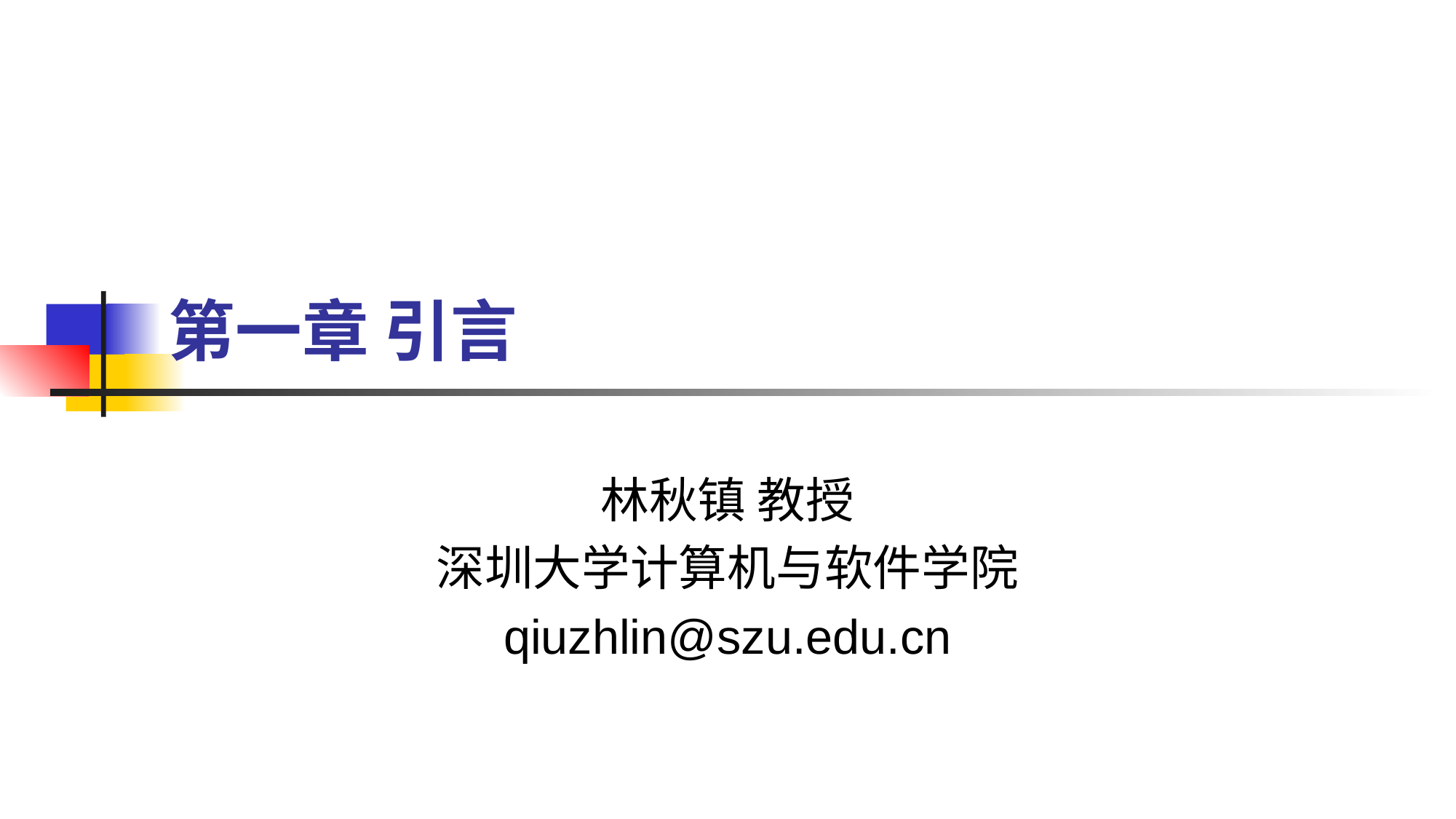

# 第一章 引言
林秋镇 教授
深圳大学计算机与软件学院
qiuzhlin@szu.edu.cn